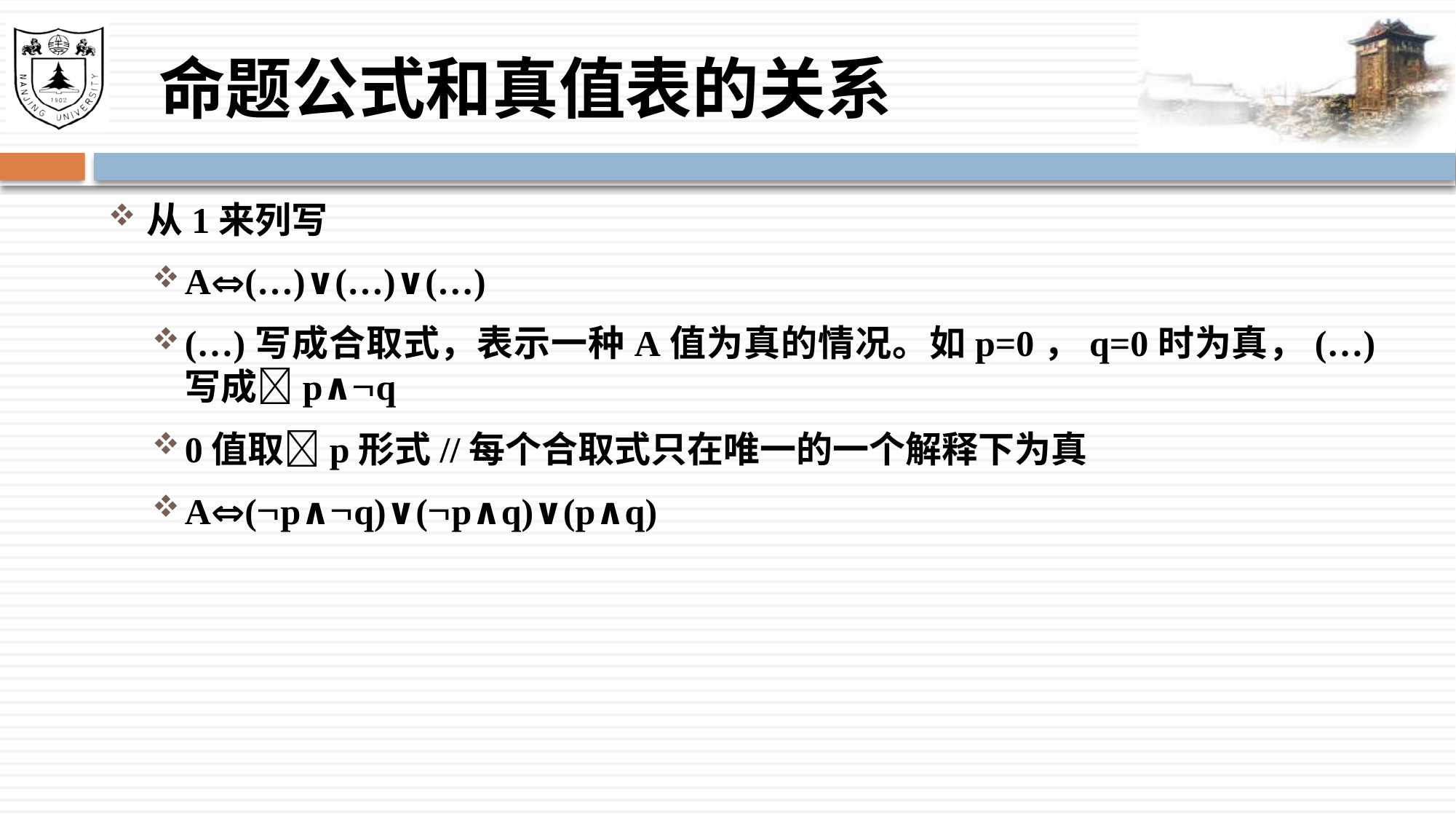

# 命题公式和真值表的关系
从1来列写
A⇔(…)∨(…)∨(…)
(…)写成合取式，表示一种A值为真的情况。如p=0，q=0时为真，(…)写成¬p∧¬q
0值取¬p形式//每个合取式只在唯一的一个解释下为真
A⇔(¬p∧¬q)∨(¬p∧q)∨(p∧q)